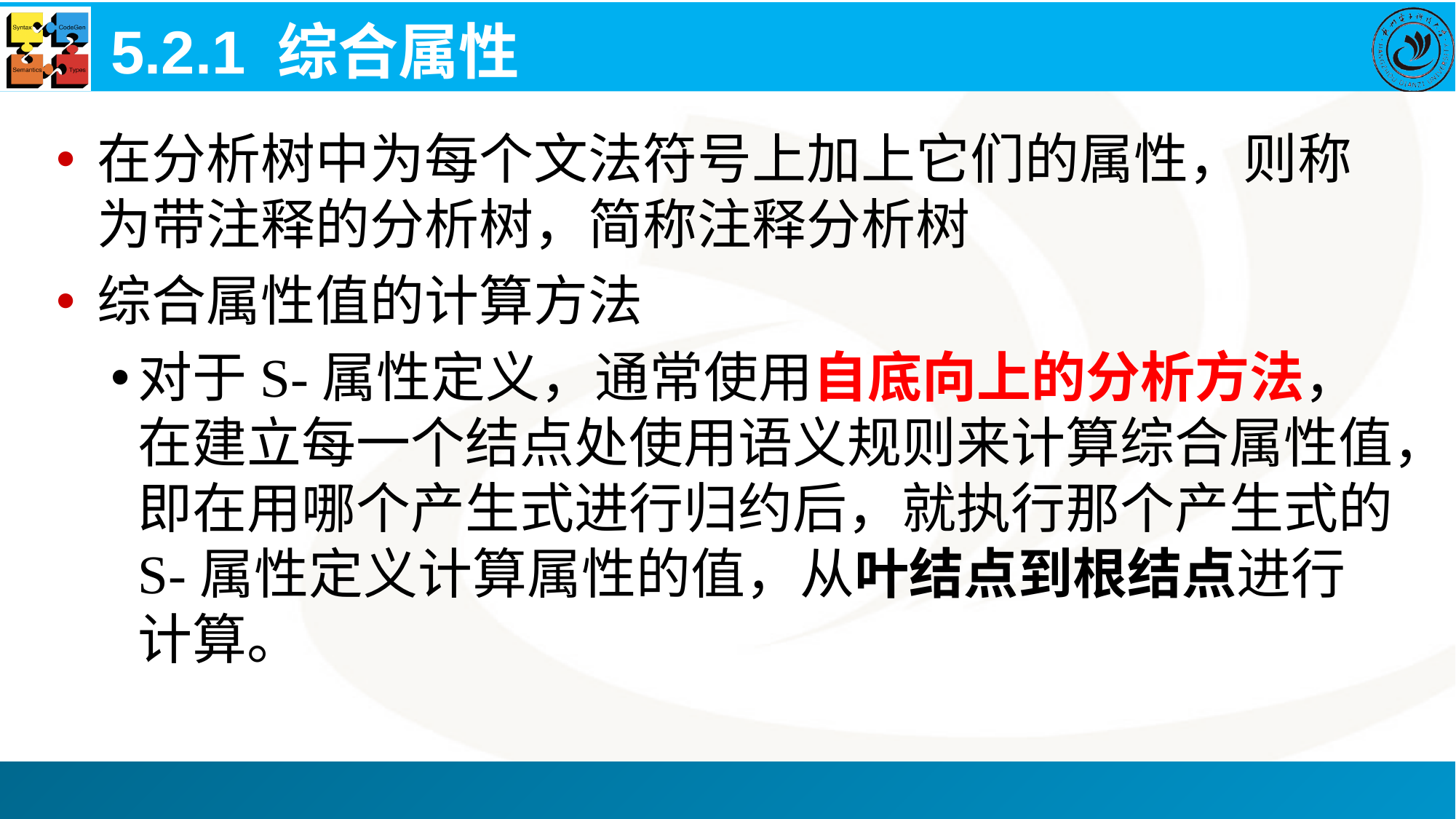

# 5.2.1 综合属性
在分析树中为每个文法符号上加上它们的属性，则称为带注释的分析树，简称注释分析树
综合属性值的计算方法
对于S-属性定义，通常使用自底向上的分析方法，在建立每一个结点处使用语义规则来计算综合属性值，即在用哪个产生式进行归约后，就执行那个产生式的S-属性定义计算属性的值，从叶结点到根结点进行计算。